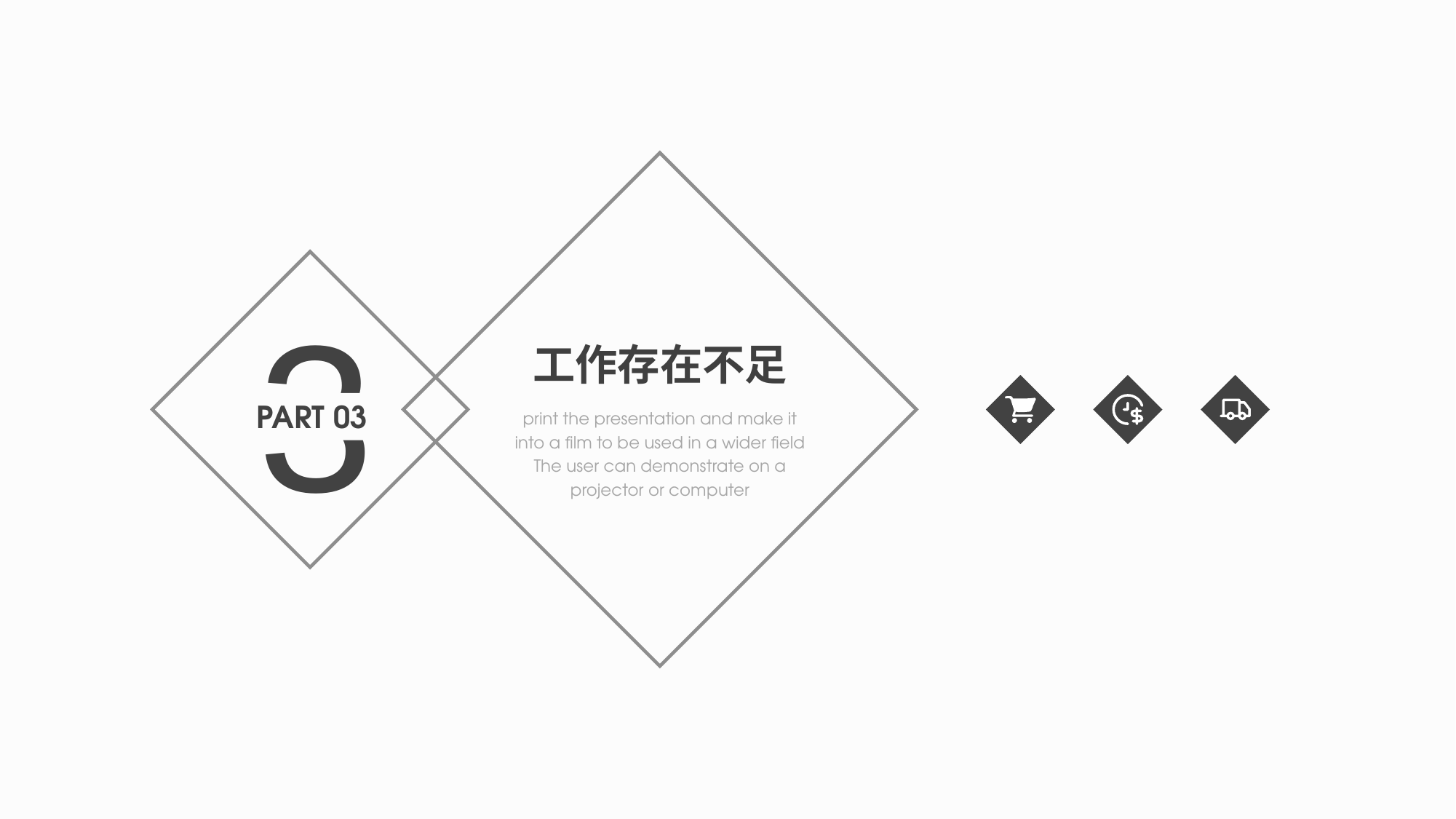

3
工作存在不足

PART 03

print the presentation and make it into a film to be used in a wider field The user can demonstrate on a projector or computer